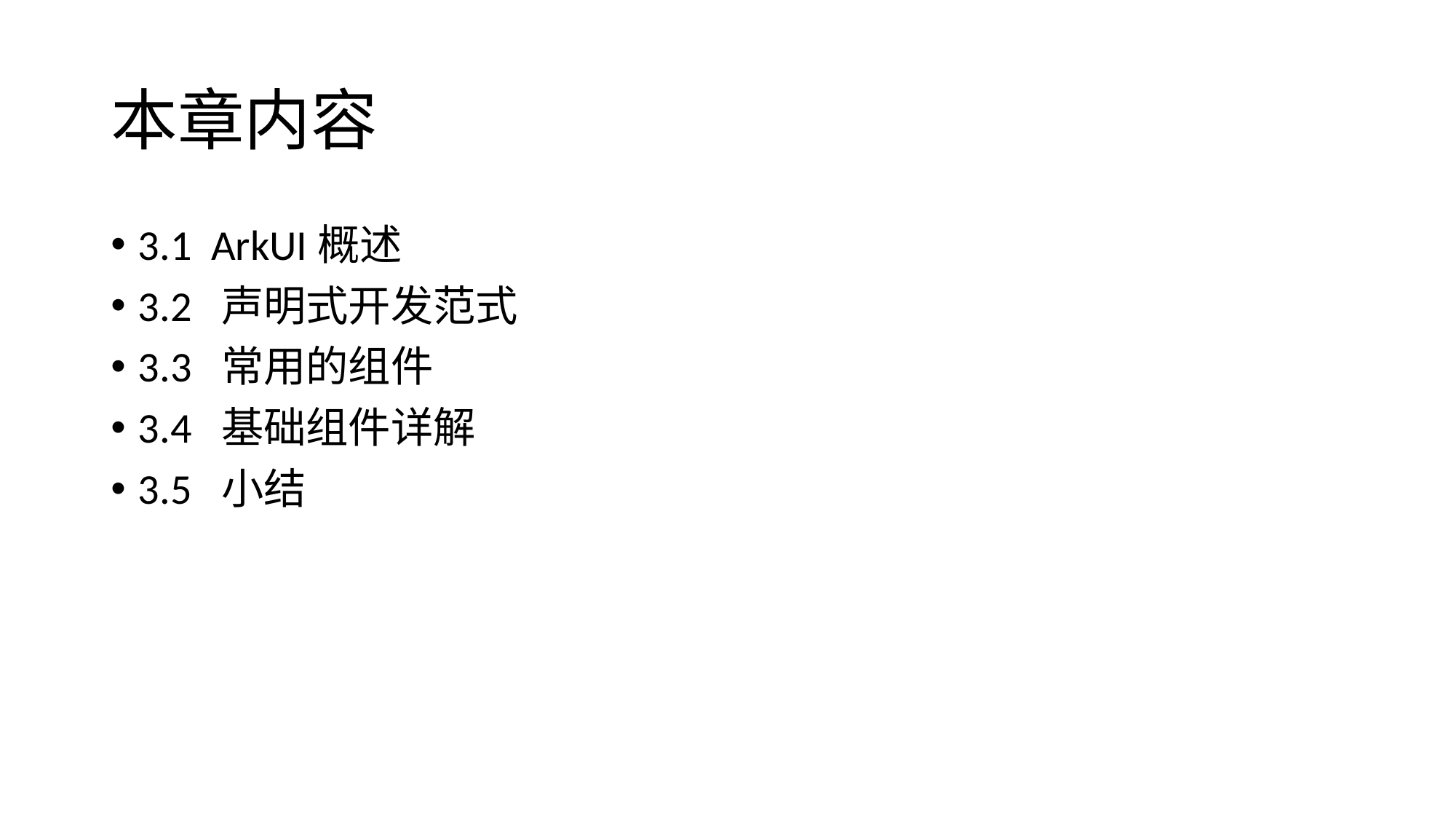

# 本章内容
3.1  ArkUI概述
3.2  声明式开发范式
3.3  常用的组件
3.4  基础组件详解
3.5  小结